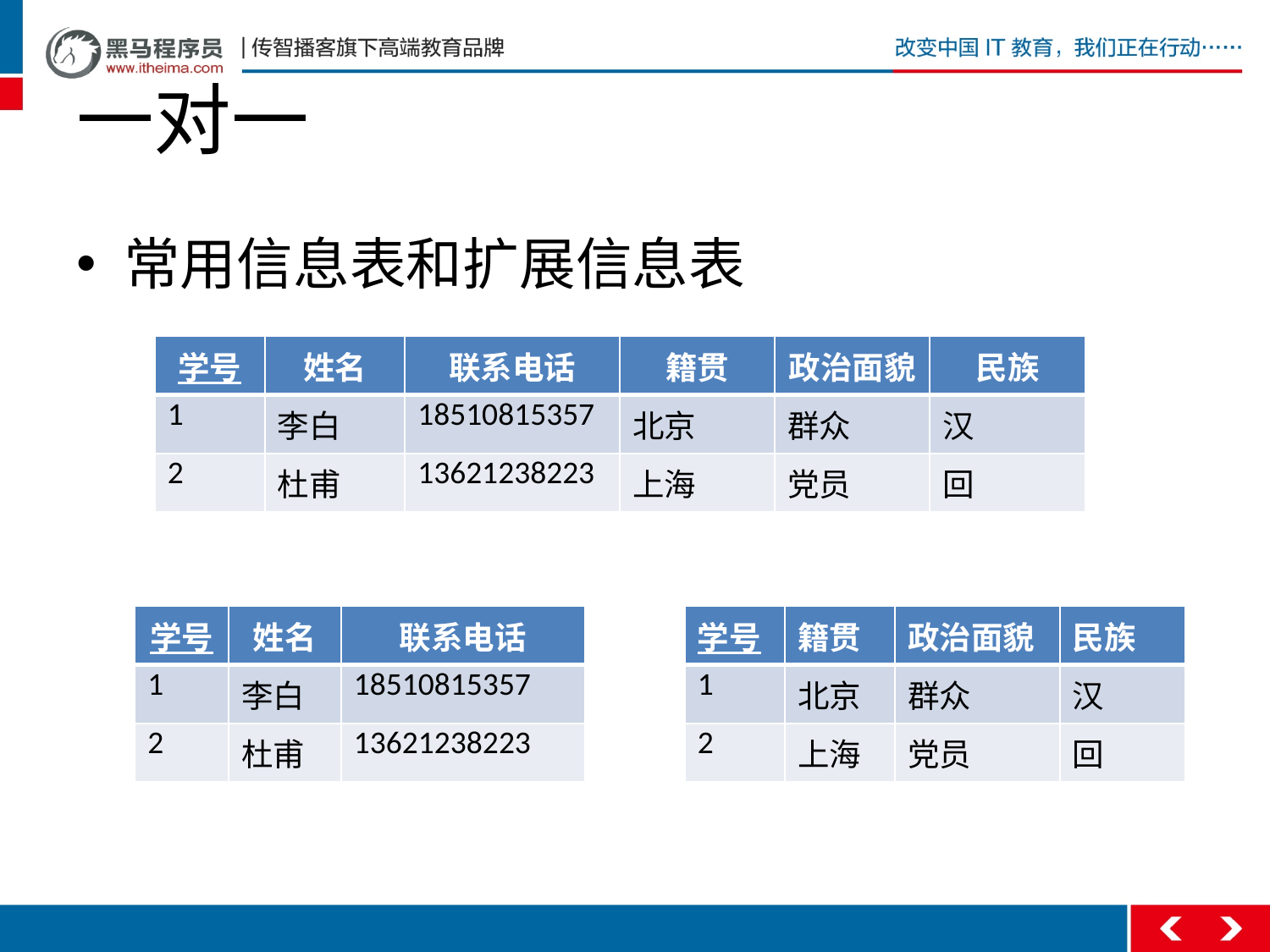

# 一对一
常用信息表和扩展信息表
| 学号 | 姓名 | 联系电话 | 籍贯 | 政治面貌 | 民族 |
| --- | --- | --- | --- | --- | --- |
| 1 | 李白 | 18510815357 | 北京 | 群众 | 汉 |
| 2 | 杜甫 | 13621238223 | 上海 | 党员 | 回 |
| 学号 | 姓名 | 联系电话 |
| --- | --- | --- |
| 1 | 李白 | 18510815357 |
| 2 | 杜甫 | 13621238223 |
| 学号 | 籍贯 | 政治面貌 | 民族 |
| --- | --- | --- | --- |
| 1 | 北京 | 群众 | 汉 |
| 2 | 上海 | 党员 | 回 |